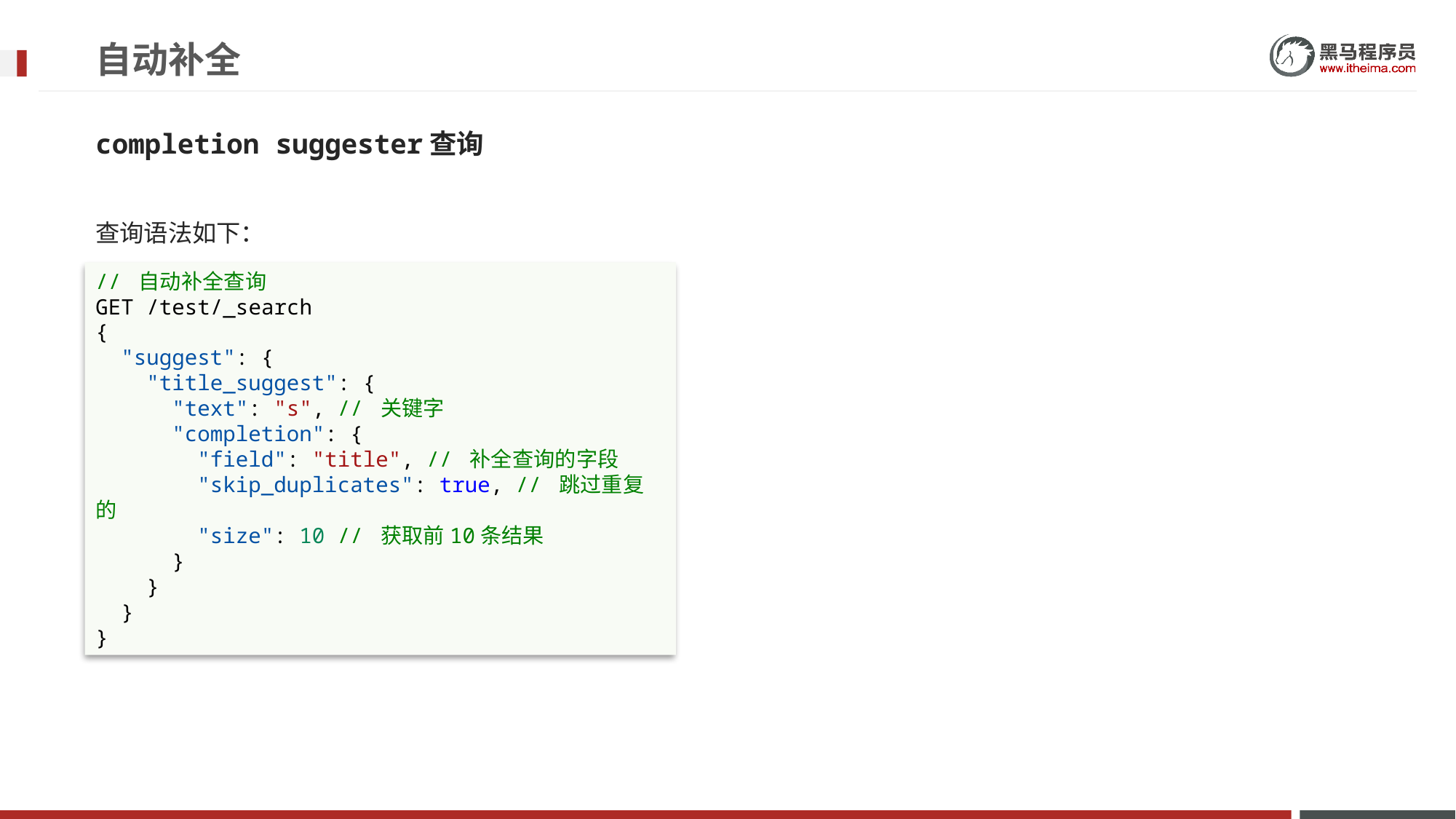

# 自动补全
completion suggester查询
查询语法如下：
// 自动补全查询
GET /test/_search
{
  "suggest": {
    "title_suggest": {
      "text": "s", // 关键字
      "completion": {
        "field": "title", // 补全查询的字段
        "skip_duplicates": true, // 跳过重复的
        "size": 10 // 获取前10条结果
      }
    }
  }
}